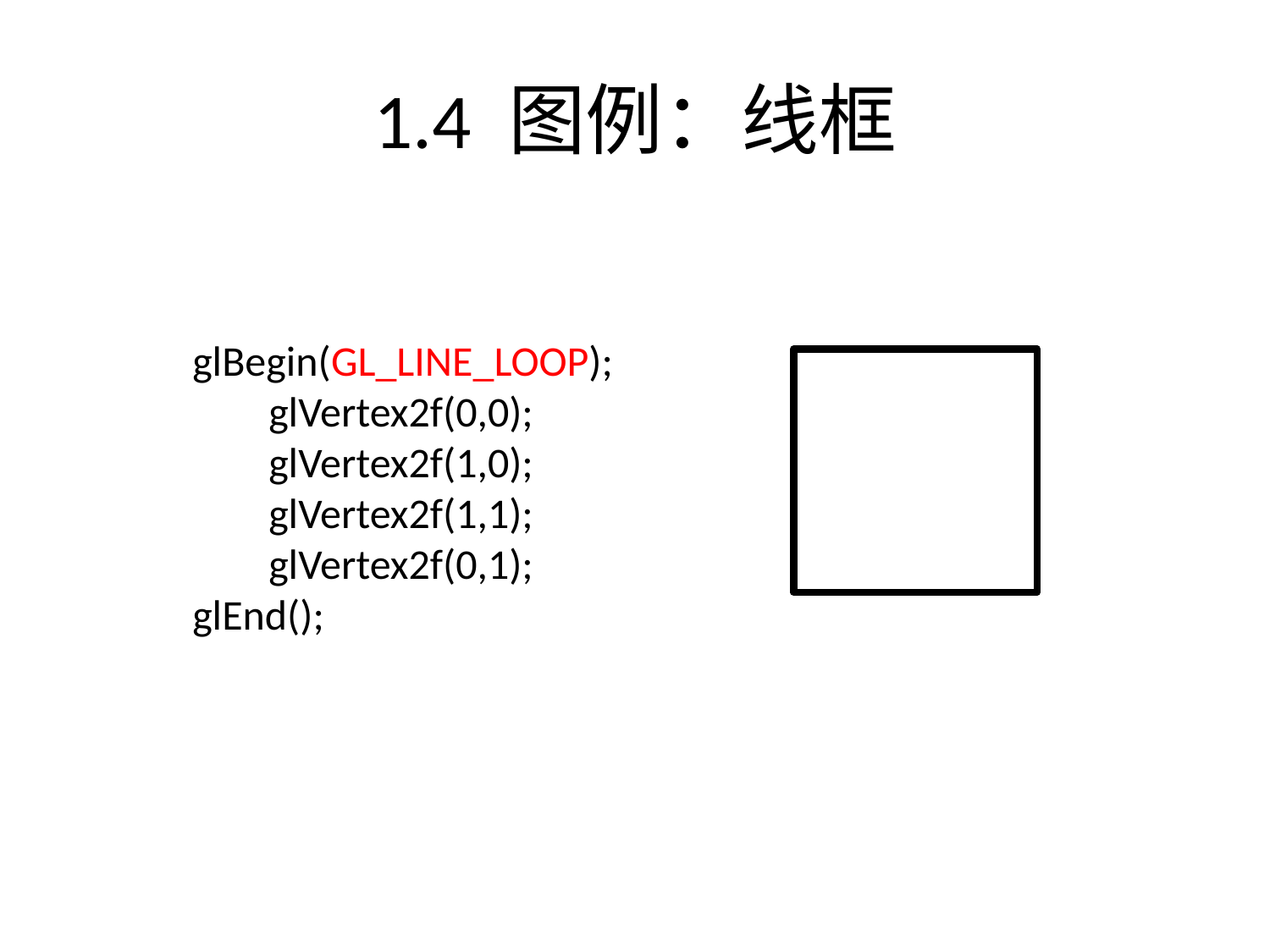

# 1.4 图例：线框
glBegin(GL_LINE_LOOP);
        glVertex2f(0,0);
        glVertex2f(1,0);
        glVertex2f(1,1);
        glVertex2f(0,1);
glEnd();